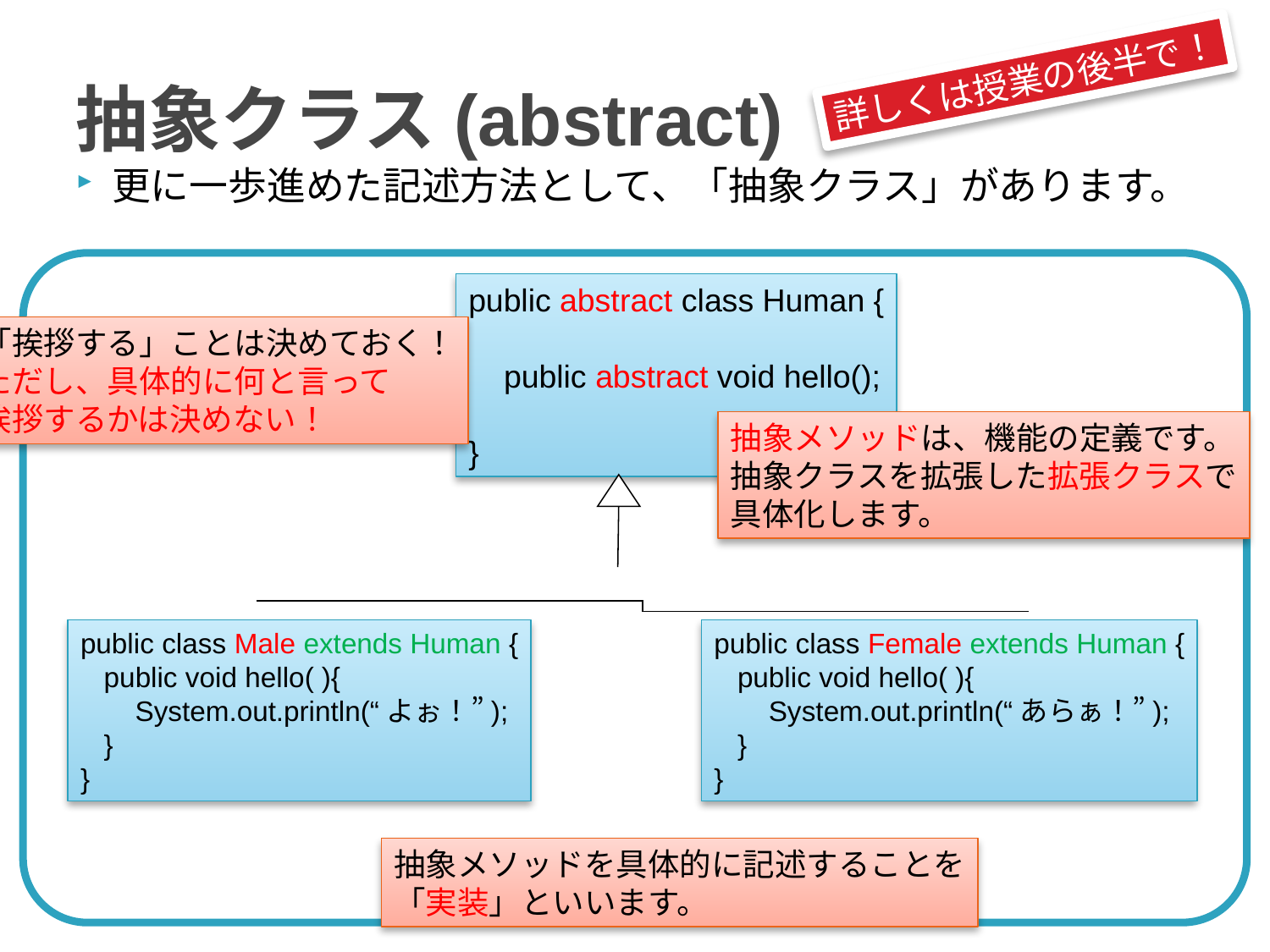

# 抽象クラス(abstract)
詳しくは授業の後半で！
更に一歩進めた記述方法として、「抽象クラス」があります。

public abstract class Human {

    public abstract void hello();

}
「挨拶する」ことは決めておく！
ただし、具体的に何と言って
挨拶するかは決めない！
抽象メソッドは、機能の定義です。
抽象クラスを拡張した拡張クラスで
具体化します。

public class Male extends Human {
   public void hello( ){
       System.out.println(“よぉ！”);
   }
}
public class Female extends Human {
   public void hello( ){
       System.out.println(“あらぁ！”);
   }
}
抽象メソッドを具体的に記述することを
「実装」といいます。